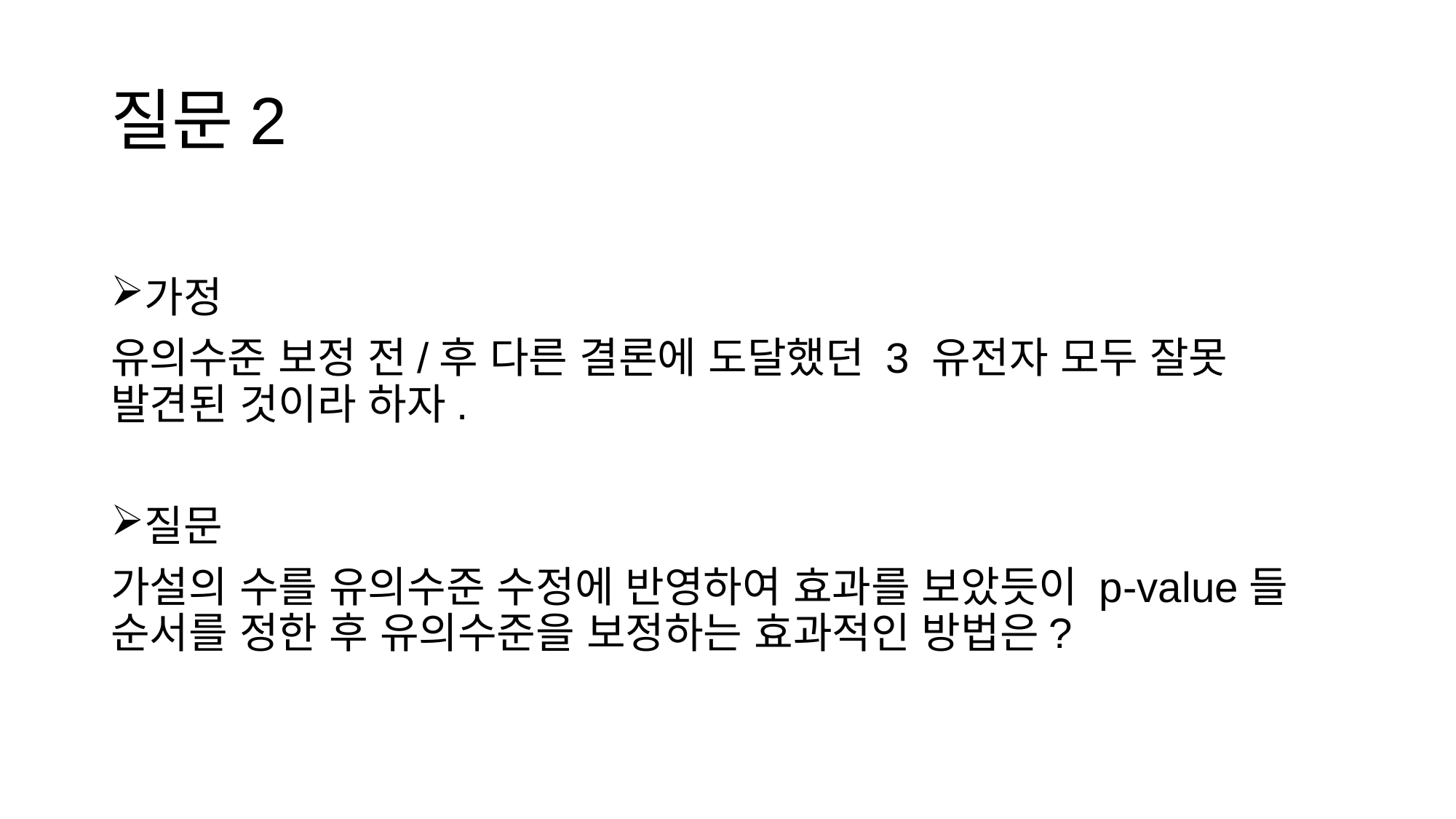

# 질문2
가정
유의수준 보정 전/후 다른 결론에 도달했던 3 유전자 모두 잘못 발견된 것이라 하자.

질문
가설의 수를 유의수준 수정에 반영하여 효과를 보았듯이 p-value들 순서를 정한 후 유의수준을 보정하는 효과적인 방법은?